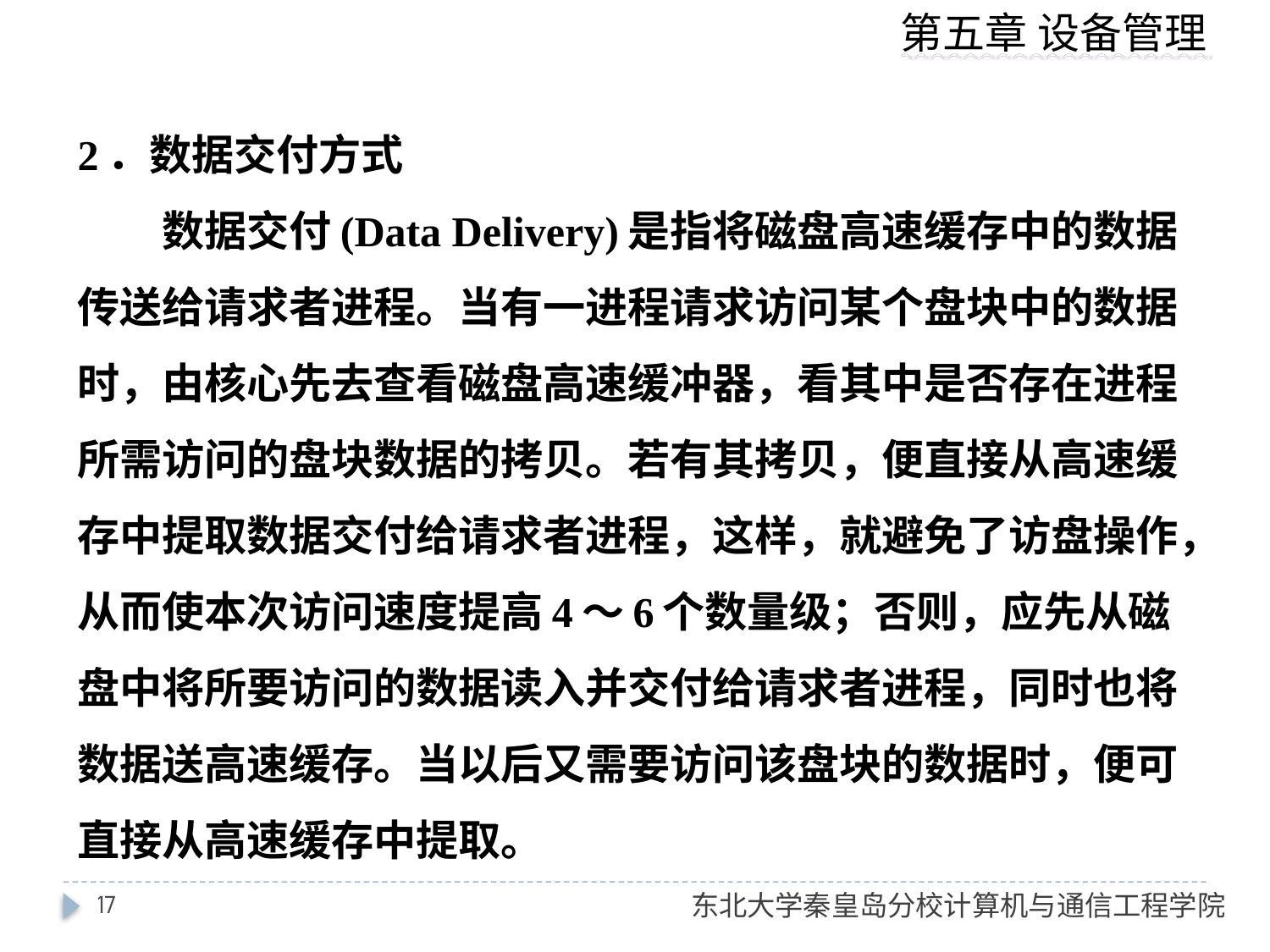

2．数据交付方式
　　数据交付(Data Delivery)是指将磁盘高速缓存中的数据传送给请求者进程。当有一进程请求访问某个盘块中的数据时，由核心先去查看磁盘高速缓冲器，看其中是否存在进程所需访问的盘块数据的拷贝。若有其拷贝，便直接从高速缓存中提取数据交付给请求者进程，这样，就避免了访盘操作，从而使本次访问速度提高4～6个数量级；否则，应先从磁盘中将所要访问的数据读入并交付给请求者进程，同时也将数据送高速缓存。当以后又需要访问该盘块的数据时，便可直接从高速缓存中提取。

17